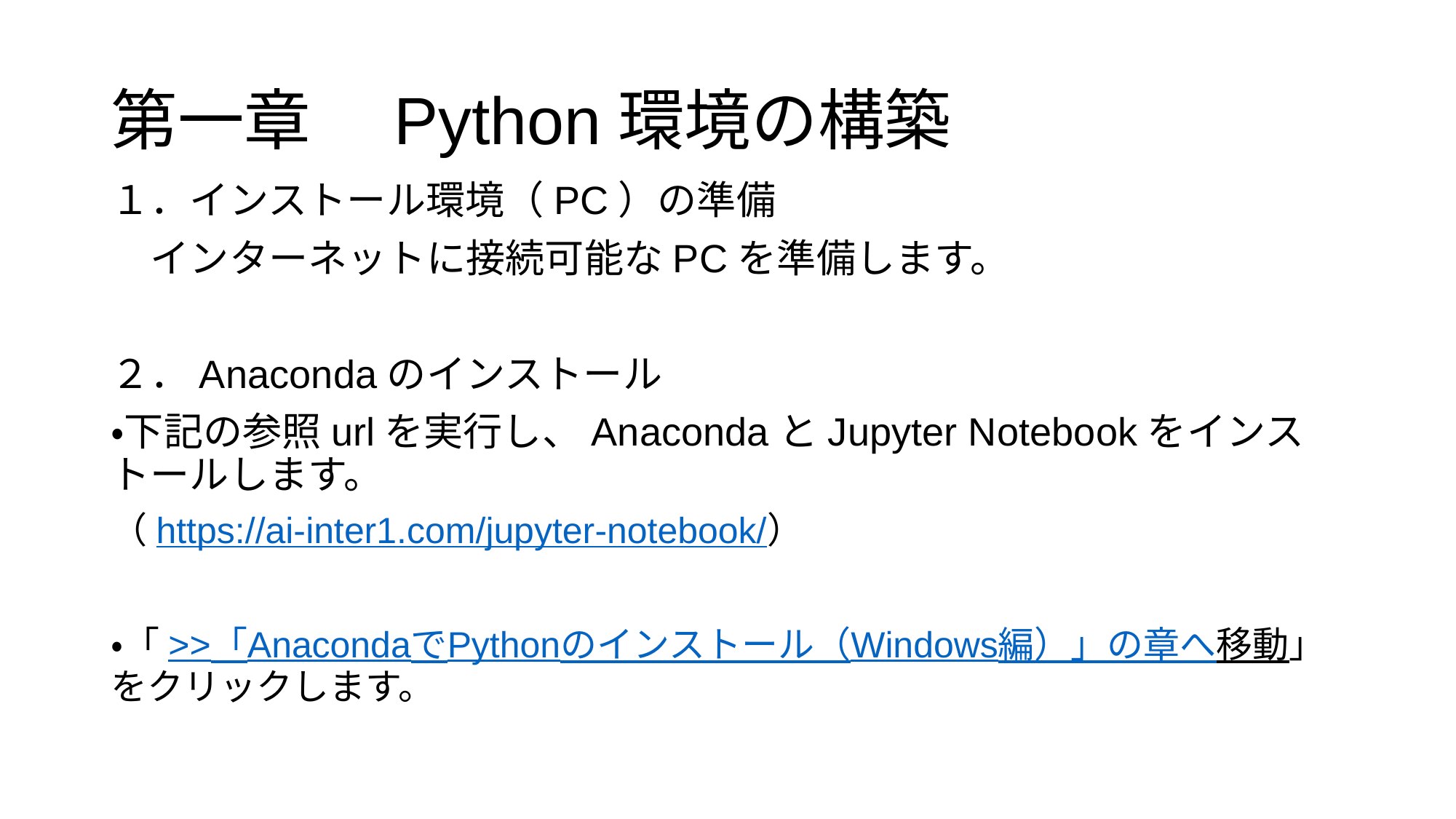

# 第一章　Python環境の構築
１．インストール環境（PC）の準備
　インターネットに接続可能なPCを準備します。

２．Anacondaのインストール
・下記の参照urlを実行し、AnacondaとJupyter Notebookをインストールします。
（https://ai-inter1.com/jupyter-notebook/）

・「>>「AnacondaでPythonのインストール（Windows編）」の章へ移動」をクリックします。